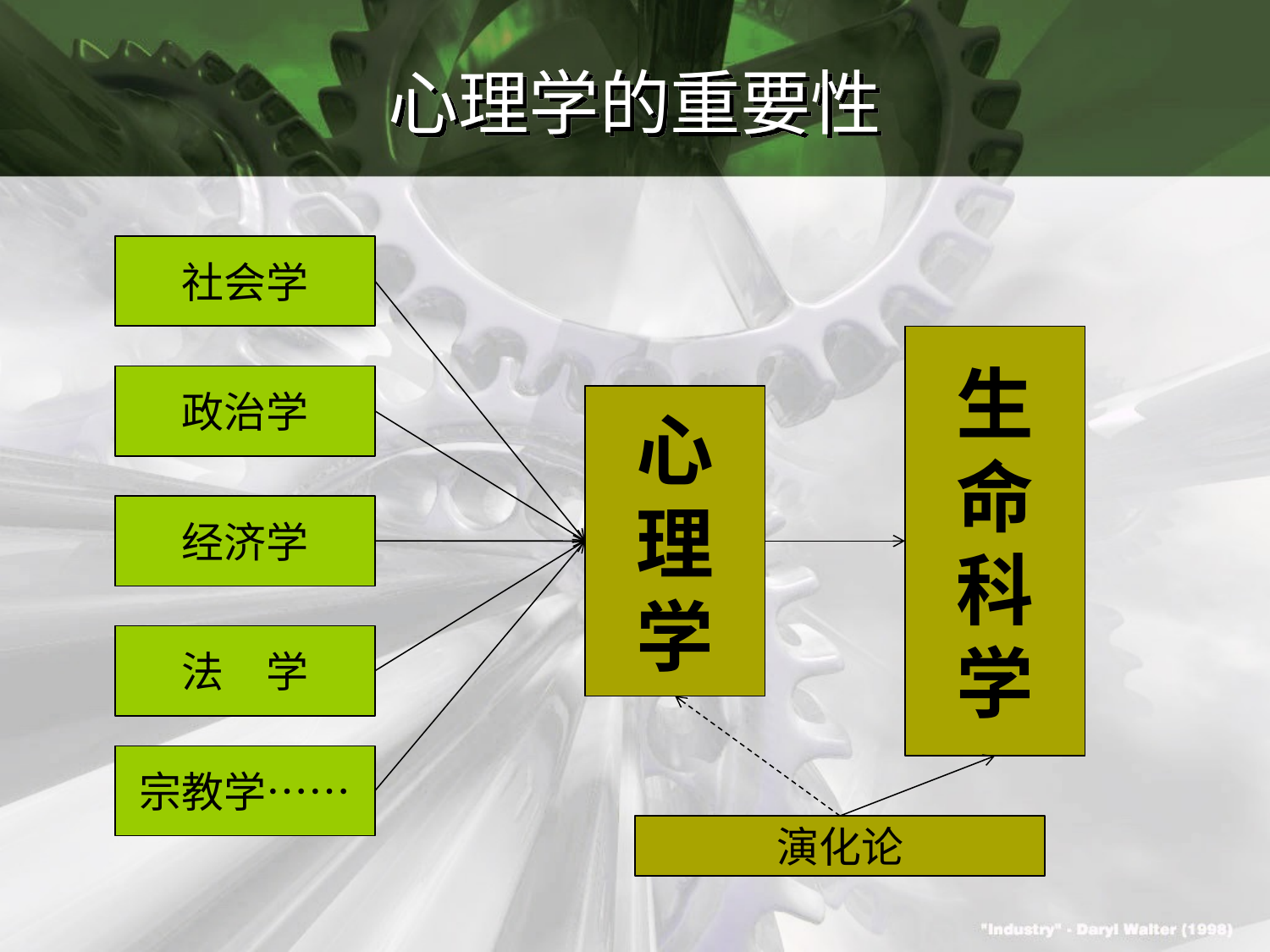

# 心理学的重要性
社会学
生命科学
政治学
心理学
经济学
法　学
宗教学……
演化论